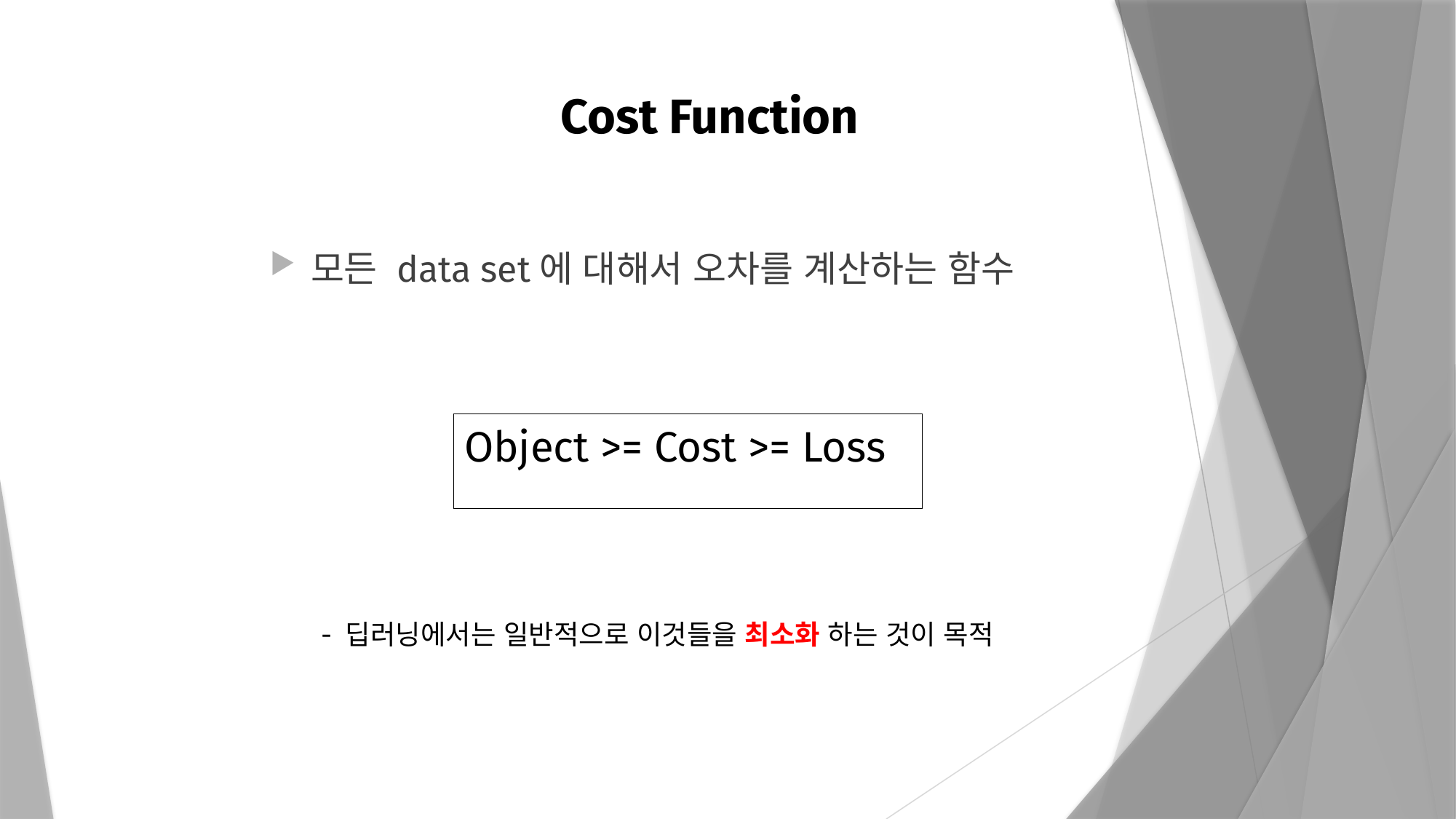

Cost Function
모든 data set에 대해서 오차를 계산하는 함수

Object >= Cost >= Loss

- 딥러닝에서는 일반적으로 이것들을 최소화 하는 것이 목적